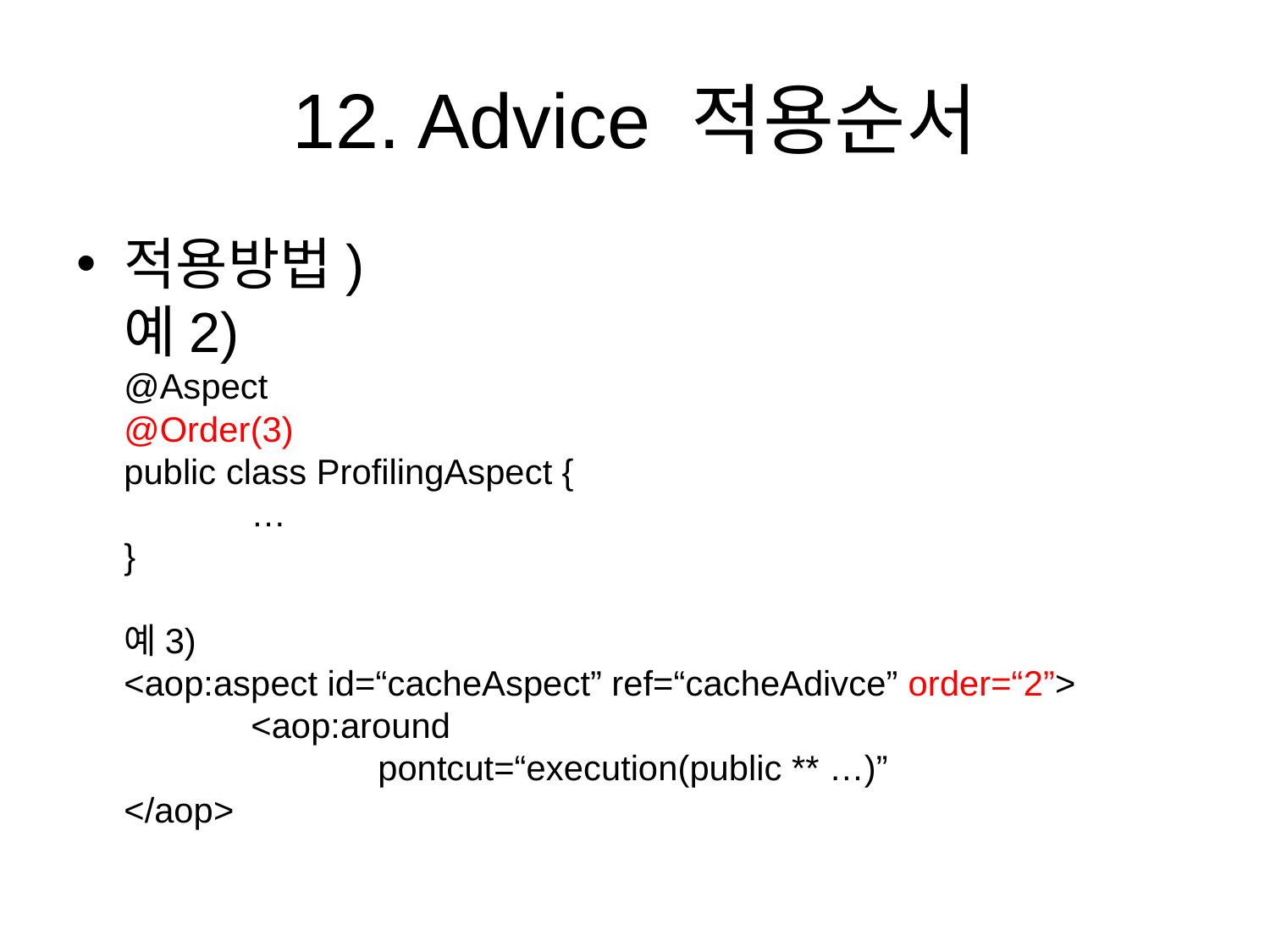

# 12. Advice 적용순서
적용방법)
예2)
@Aspect
@Order(3)
public class ProfilingAspect {
	…
}
예3)
<aop:aspect id=“cacheAspect” ref=“cacheAdivce” order=“2”>
	<aop:around
		pontcut=“execution(public ** …)”
</aop>